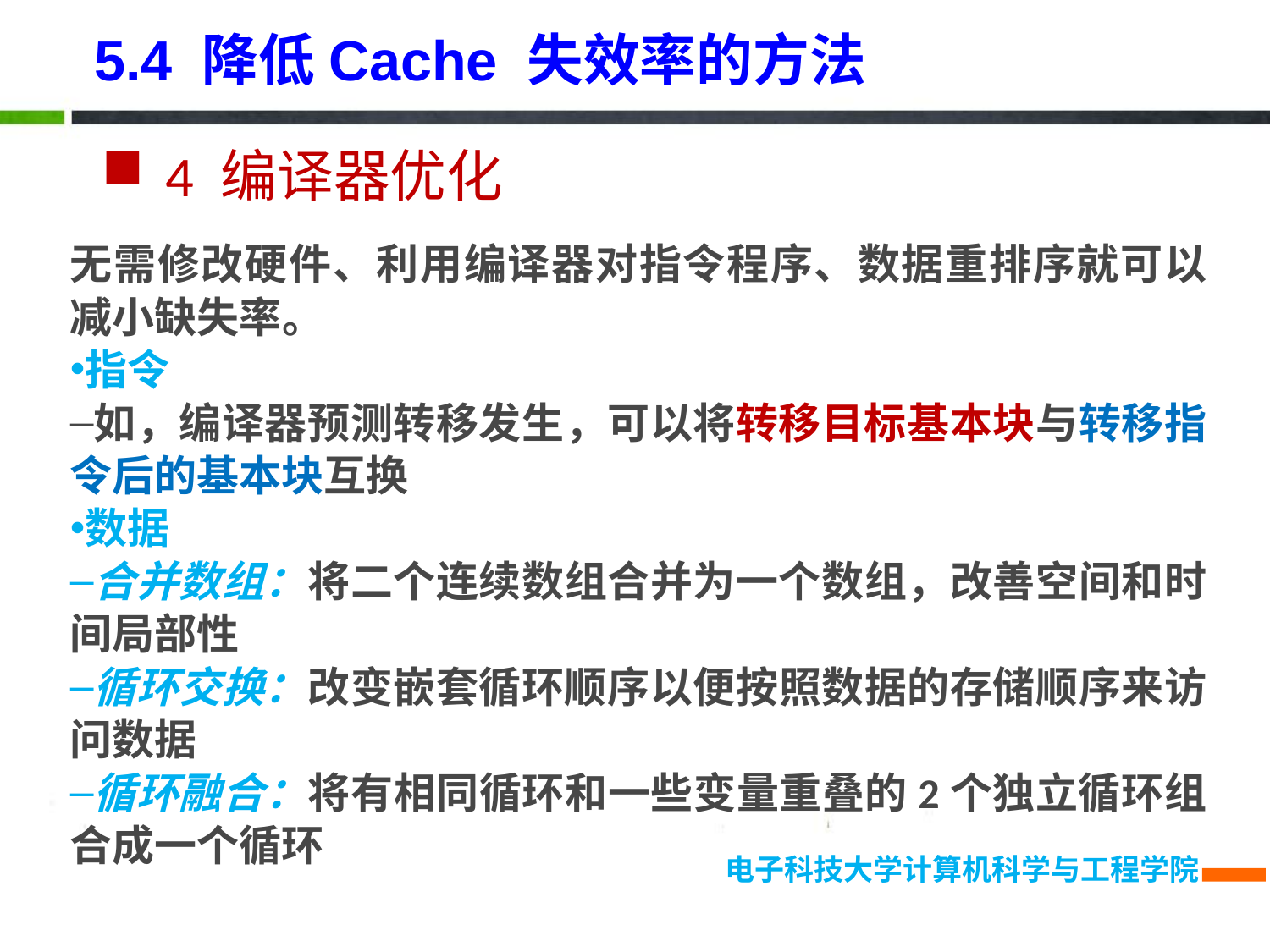

5.4 降低Cache 失效率的方法
4 编译器优化
无需修改硬件、利用编译器对指令程序、数据重排序就可以减小缺失率。
指令
如，编译器预测转移发生，可以将转移目标基本块与转移指令后的基本块互换
数据
合并数组：将二个连续数组合并为一个数组，改善空间和时间局部性
循环交换：改变嵌套循环顺序以便按照数据的存储顺序来访问数据
循环融合：将有相同循环和一些变量重叠的2个独立循环组合成一个循环
82